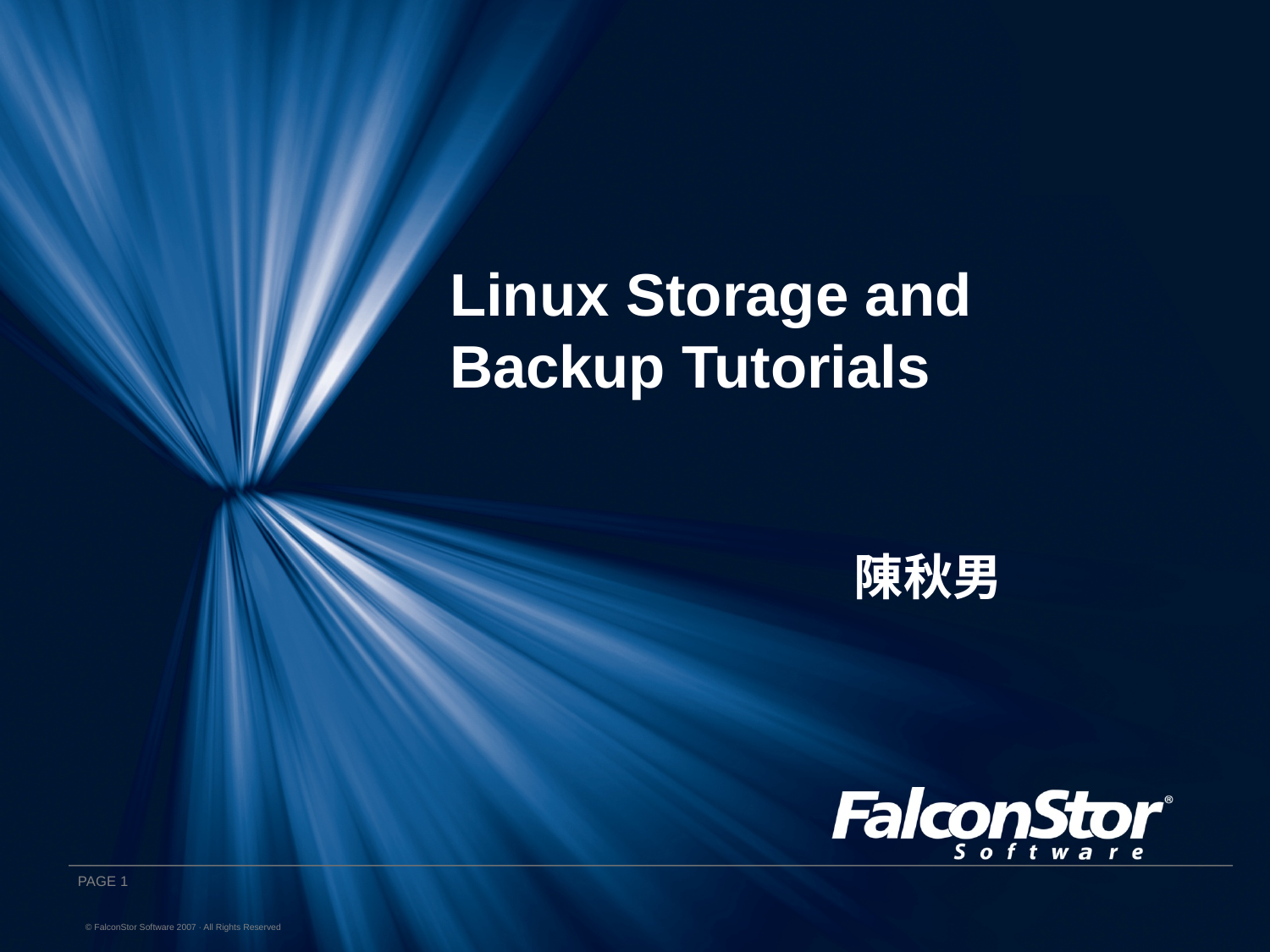

# Linux Storage and Backup Tutorials
陳秋男